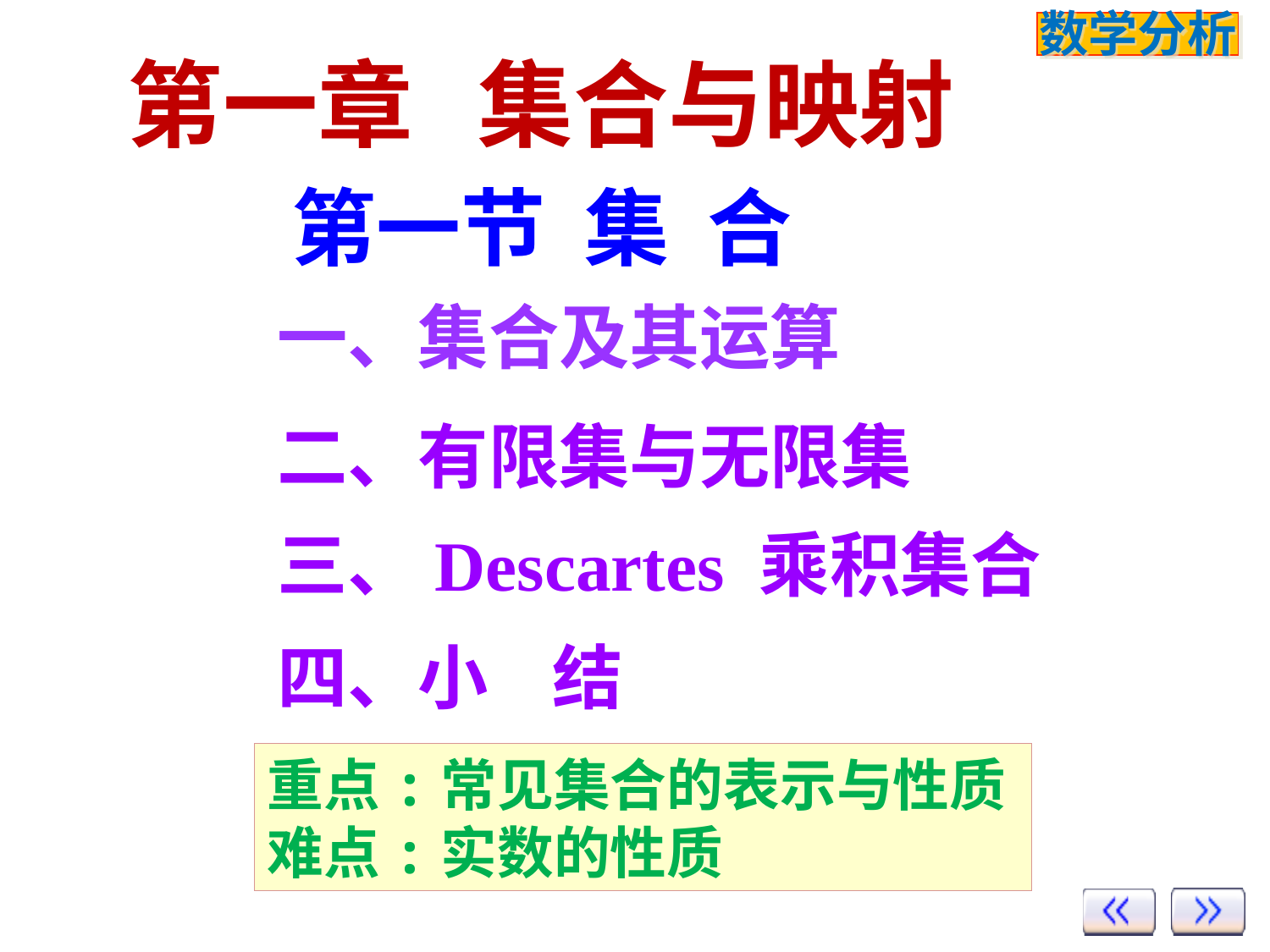

第一章   集合与映射
第一节  集  合
一、集合及其运算
二、有限集与无限集

三、Descartes 乘积集合

四、小    结
重点:常见集合的表示与性质
难点:实数的性质